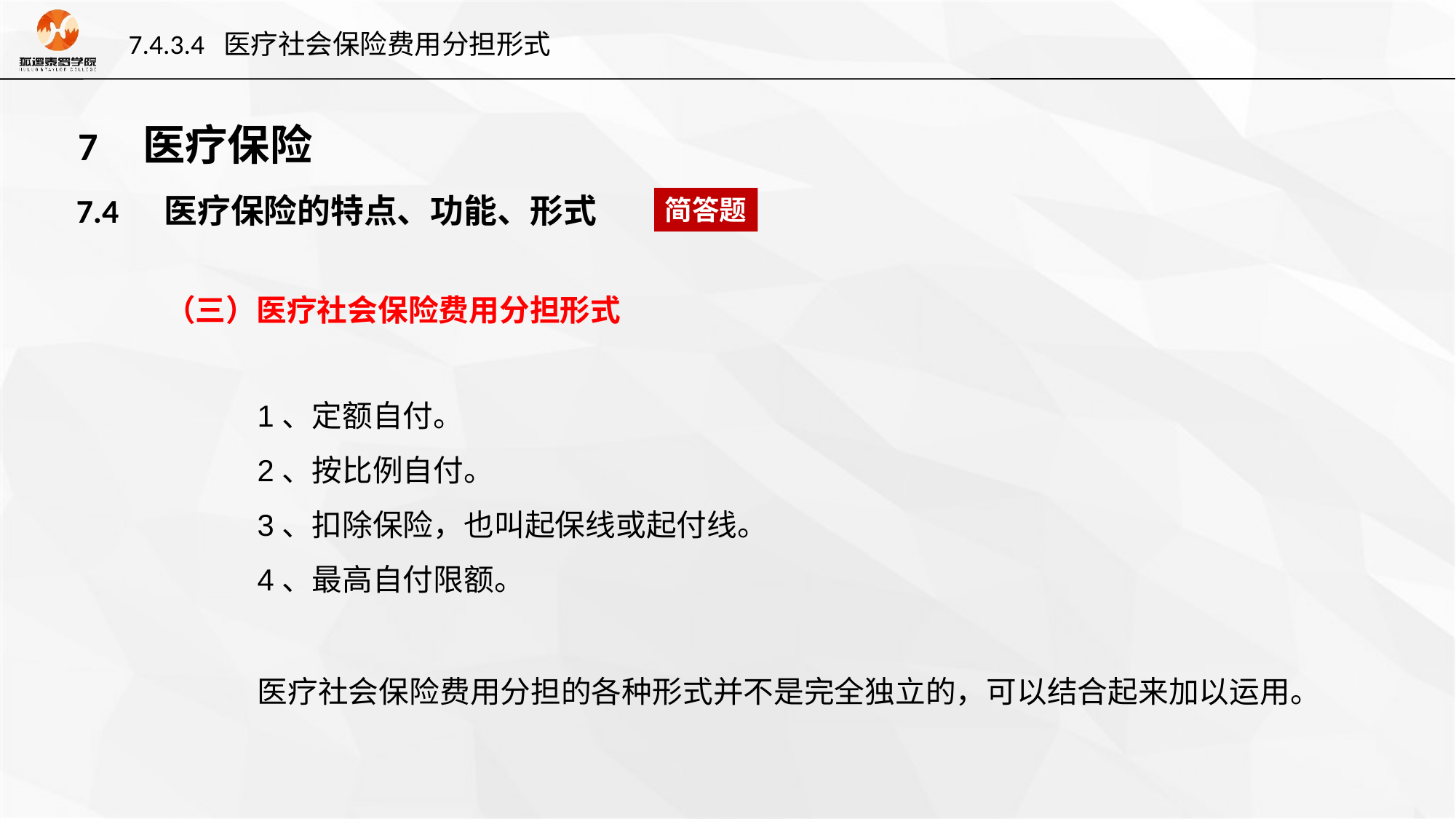

7.4.3.4  医疗社会保险费用分担形式
7    医疗保险
7.4     医疗保险的特点、功能、形式
简答题
（三）医疗社会保险费用分担形式
1、定额自付。
2、按比例自付。
3、扣除保险，也叫起保线或起付线。
4、最高自付限额。
医疗社会保险费用分担的各种形式并不是完全独立的，可以结合起来加以运用。